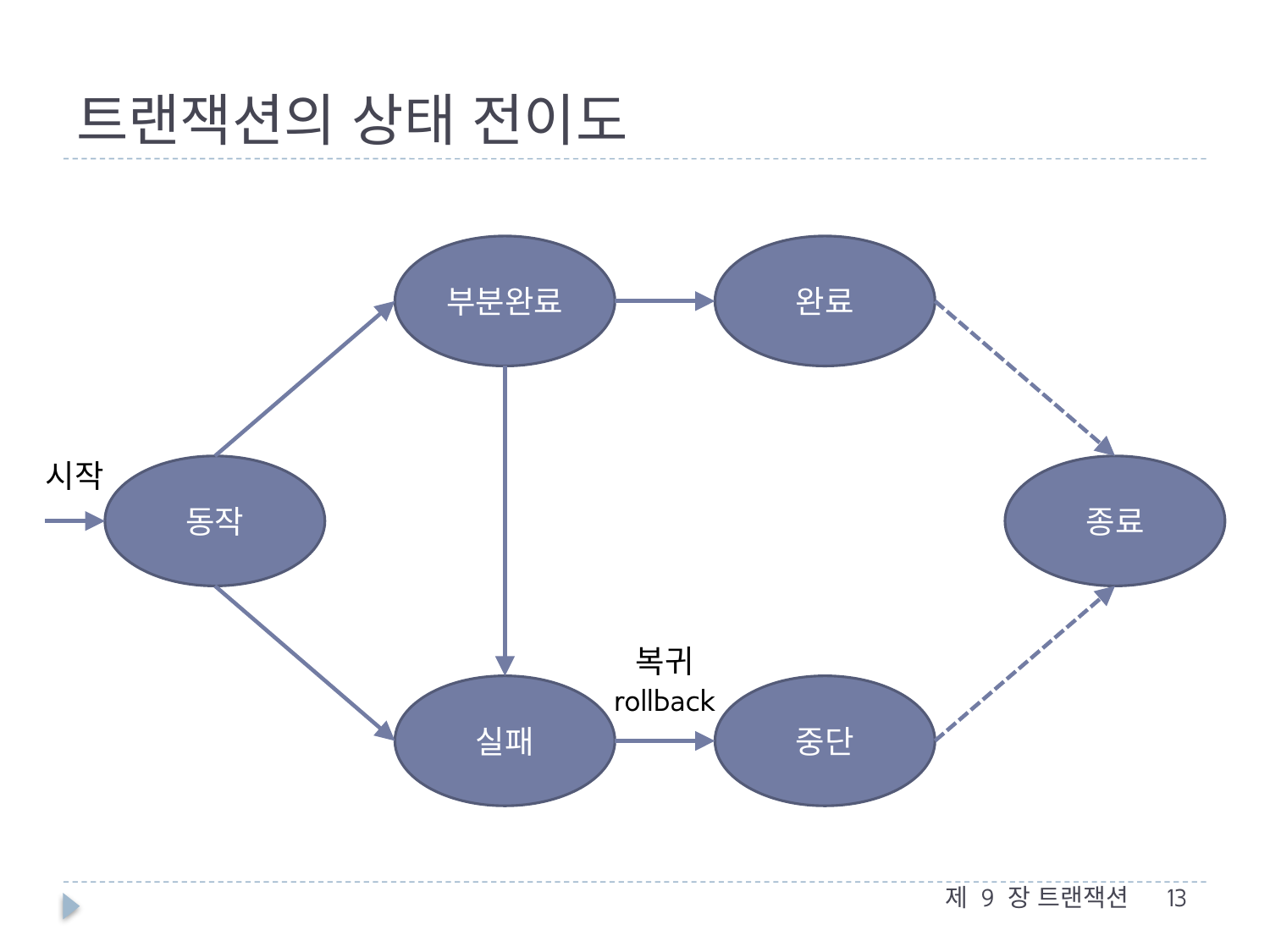

# 트랜잭션의 상태 전이도
부분완료
완료
시작
동작
종료
복귀
rollback
실패
중단
제 9 장 트랜잭션
13